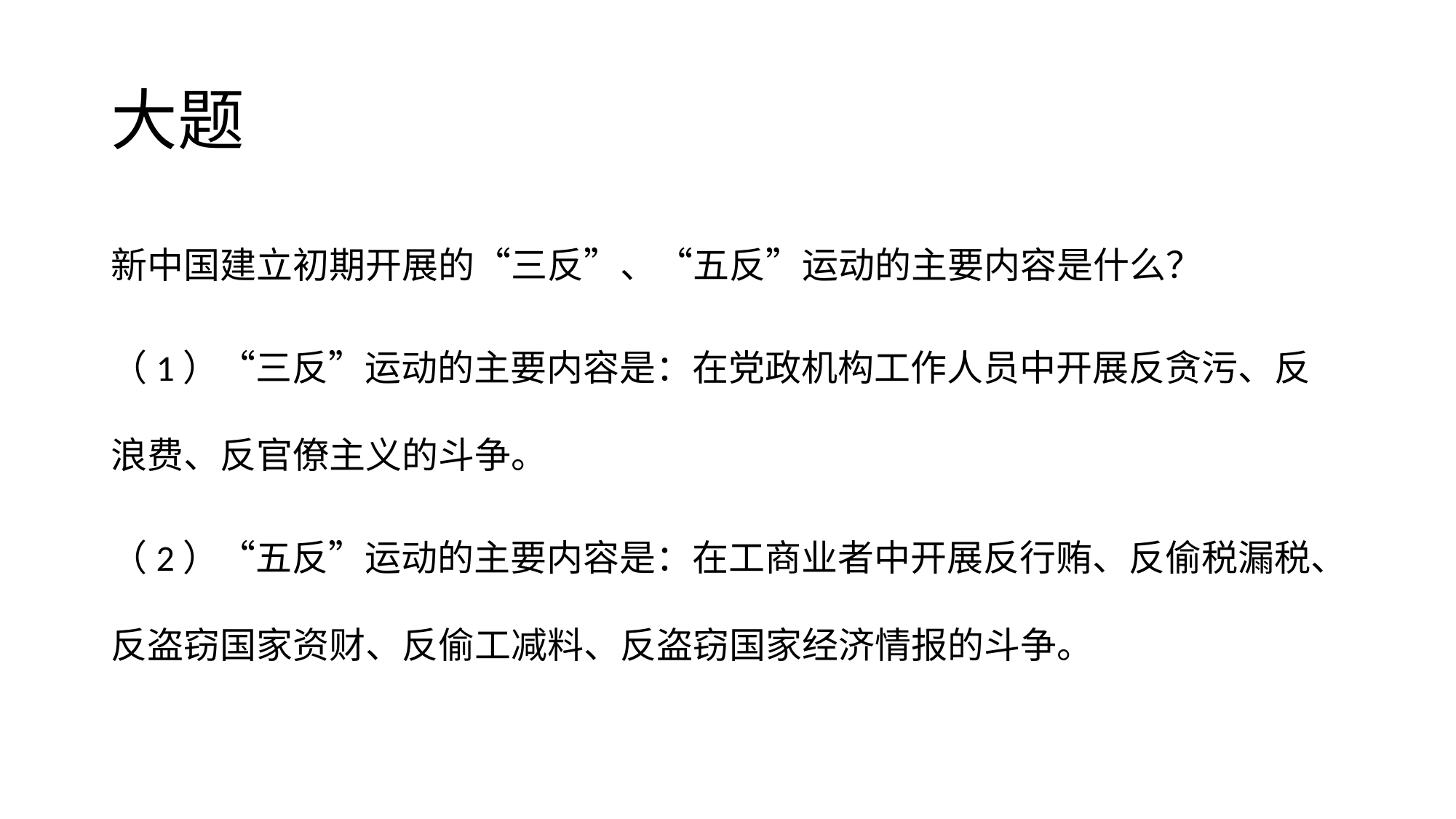

# 大题
新中国建立初期开展的“三反”、“五反”运动的主要内容是什么？
（1）“三反”运动的主要内容是：在党政机构工作人员中开展反贪污、反浪费、反官僚主义的斗争。
（2）“五反”运动的主要内容是：在工商业者中开展反行贿、反偷税漏税、反盗窃国家资财、反偷工减料、反盗窃国家经济情报的斗争。